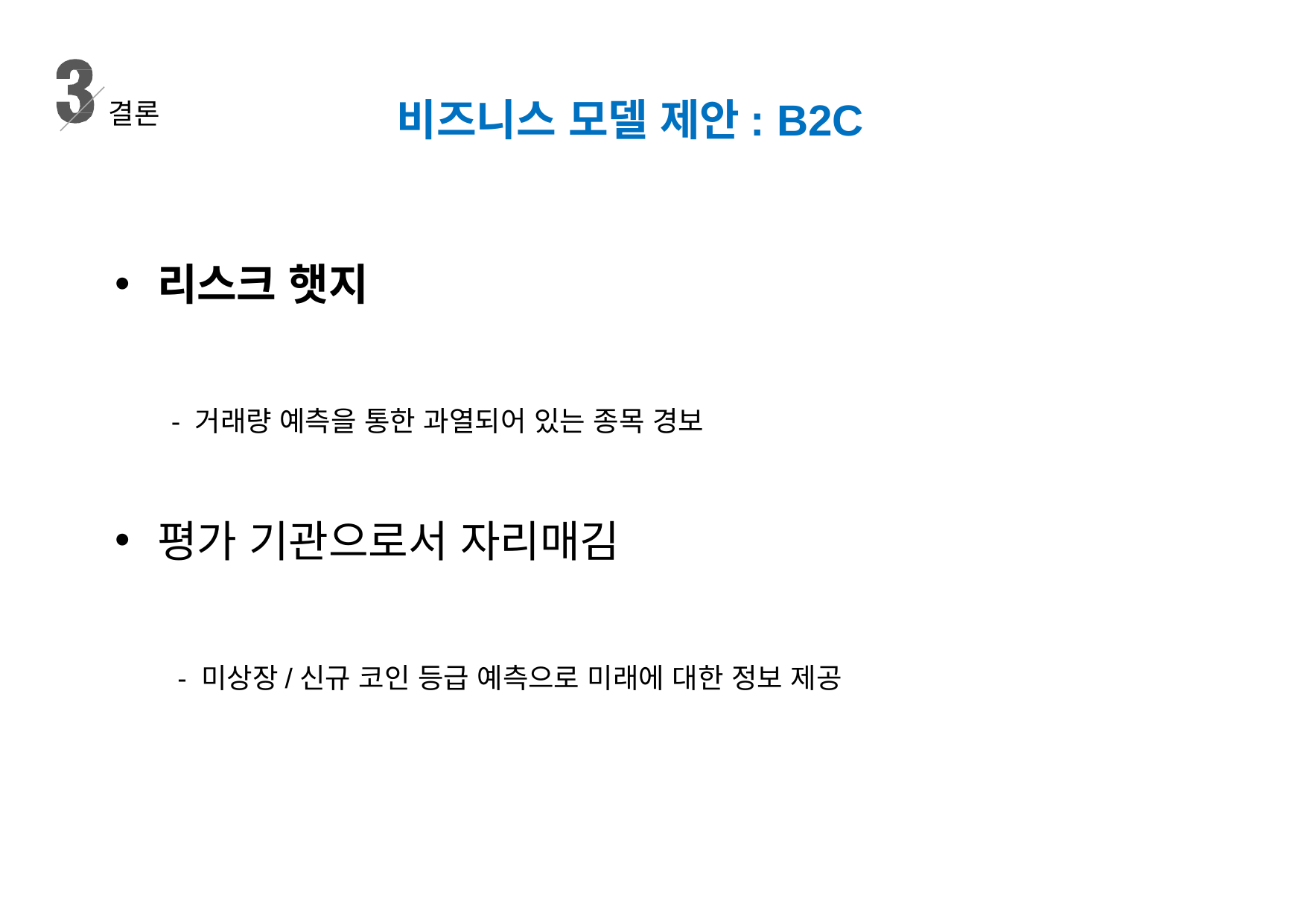

비즈니스 모델 제안: B2C
결론

리스크 햇지

- 거래량 예측을 통한 과열되어 있는 종목 경보

평가 기관으로서 자리매김

 - 미상장/신규 코인 등급 예측으로 미래에 대한 정보 제공